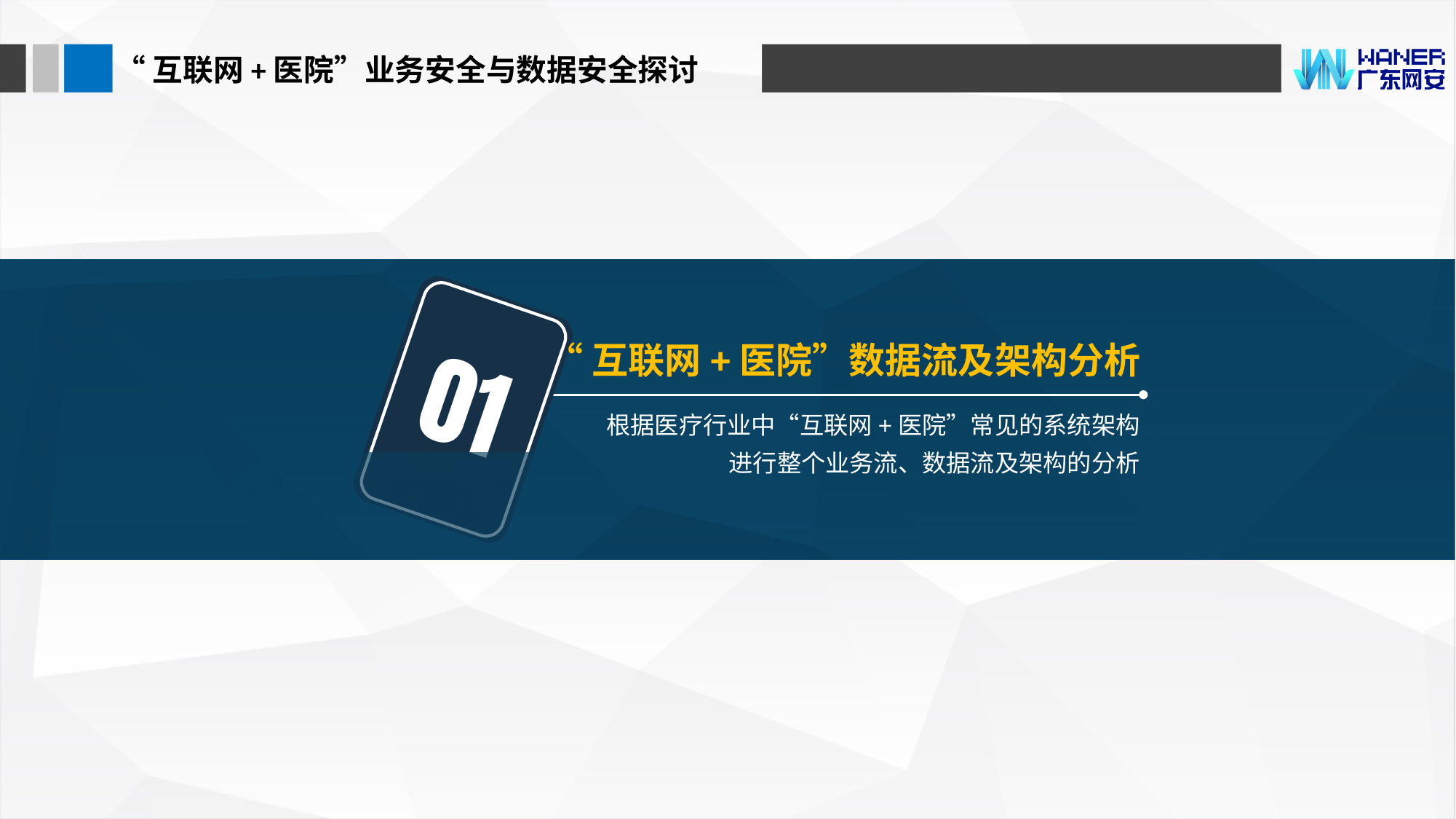

“互联网+医院”业务安全与数据安全探讨

01

“互联网+医院”数据流及架构分析
根据医疗行业中“互联网+医院”常见的系统架构进行整个业务流、数据流及架构的分析